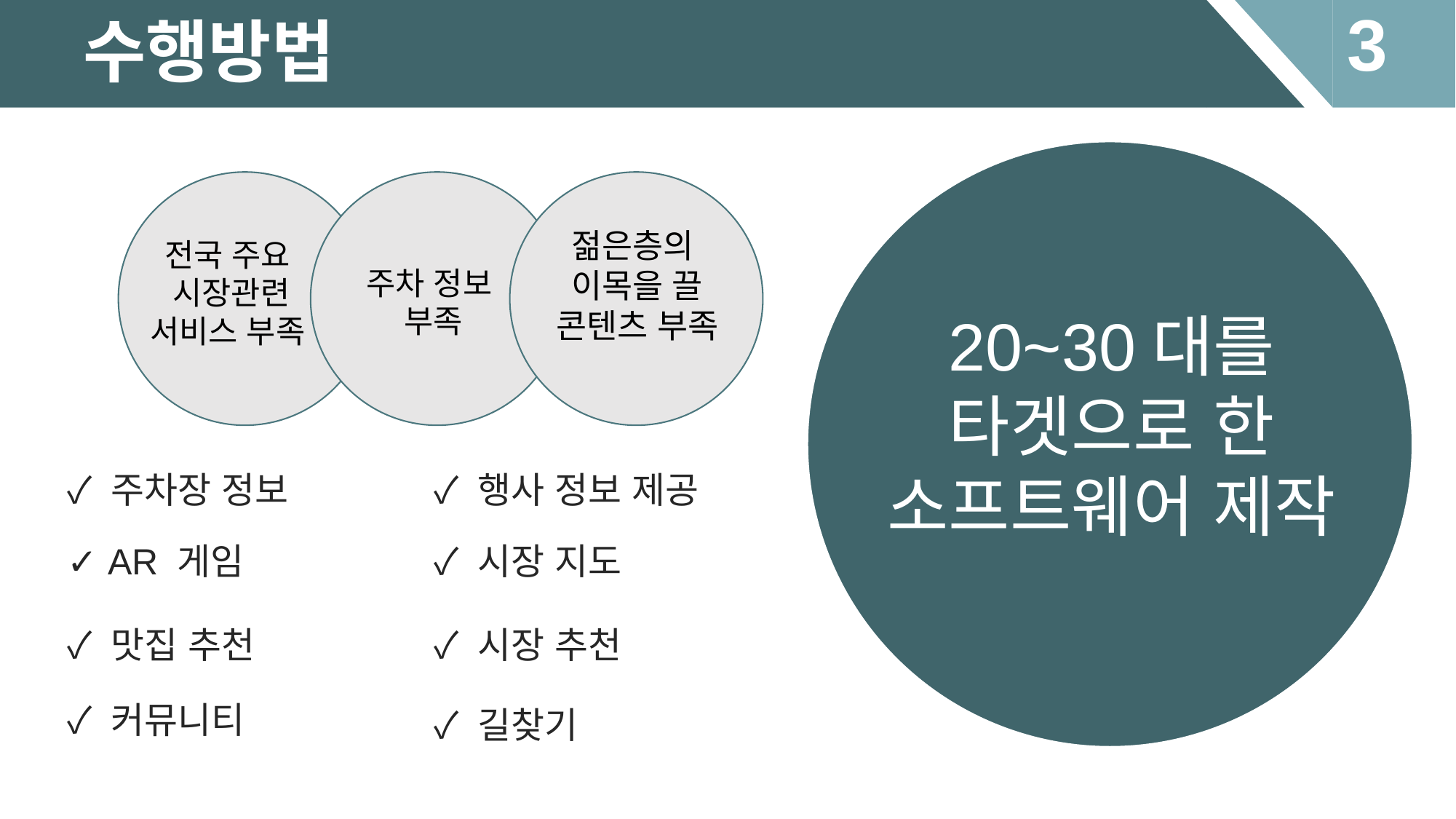

3

 수행방법

젊은층의
이목을 끌 콘텐츠 부족
전국 주요
 시장관련
서비스 부족
주차 정보
부족
20~30대를
타겟으로 한
소프트웨어 제작
✓ 행사 정보 제공
✓ 주차장 정보

✓ AR 게임
✓ 시장 지도
✓ 시장 추천
✓ 맛집 추천
✓ 커뮤니티
✓ 길찾기